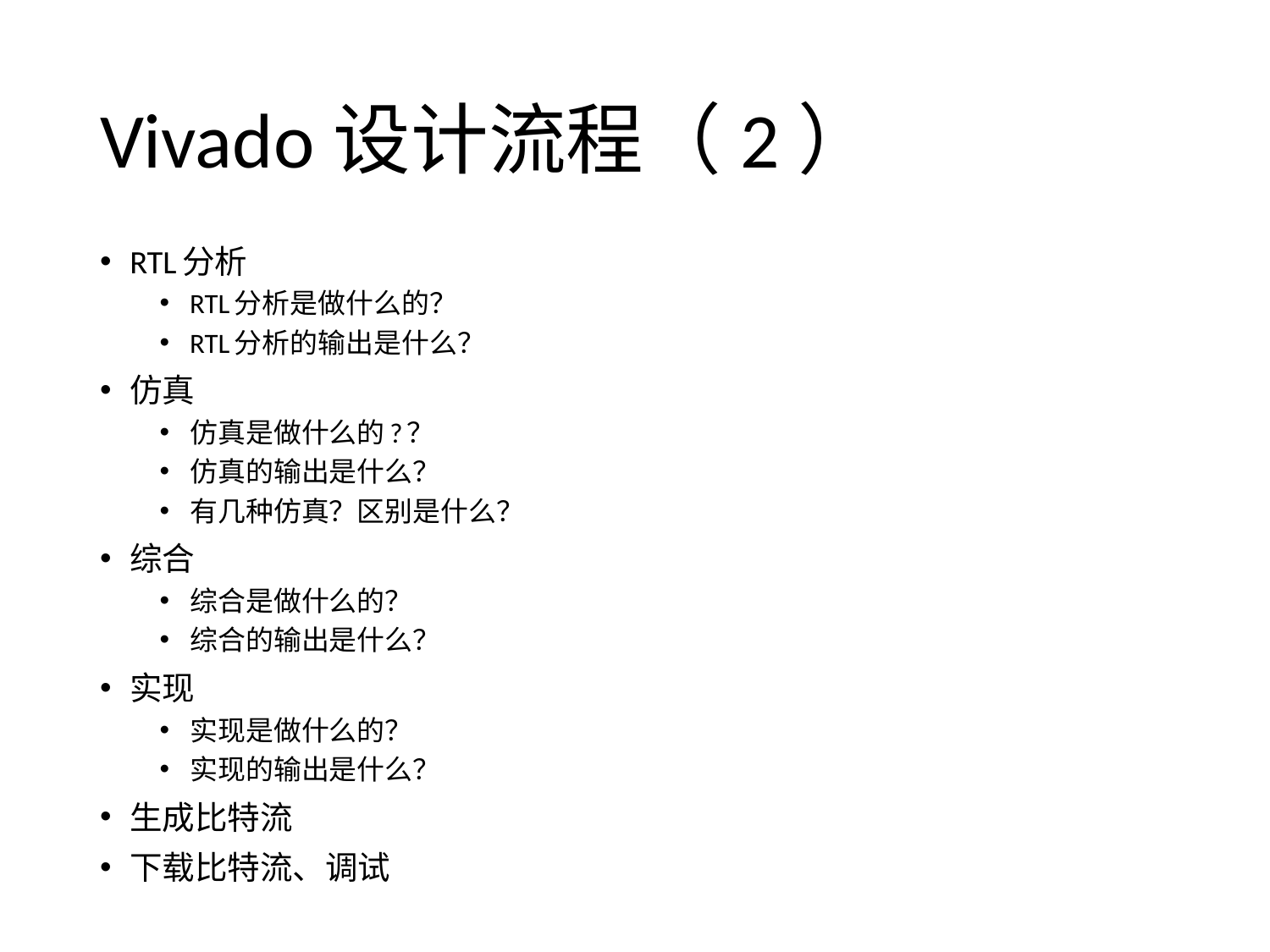

# Vivado设计流程（2）
RTL分析
RTL分析是做什么的？
RTL分析的输出是什么？
仿真
仿真是做什么的?？
仿真的输出是什么？
有几种仿真？区别是什么？
综合
综合是做什么的？
综合的输出是什么？
实现
实现是做什么的？
实现的输出是什么？
生成比特流
下载比特流、调试